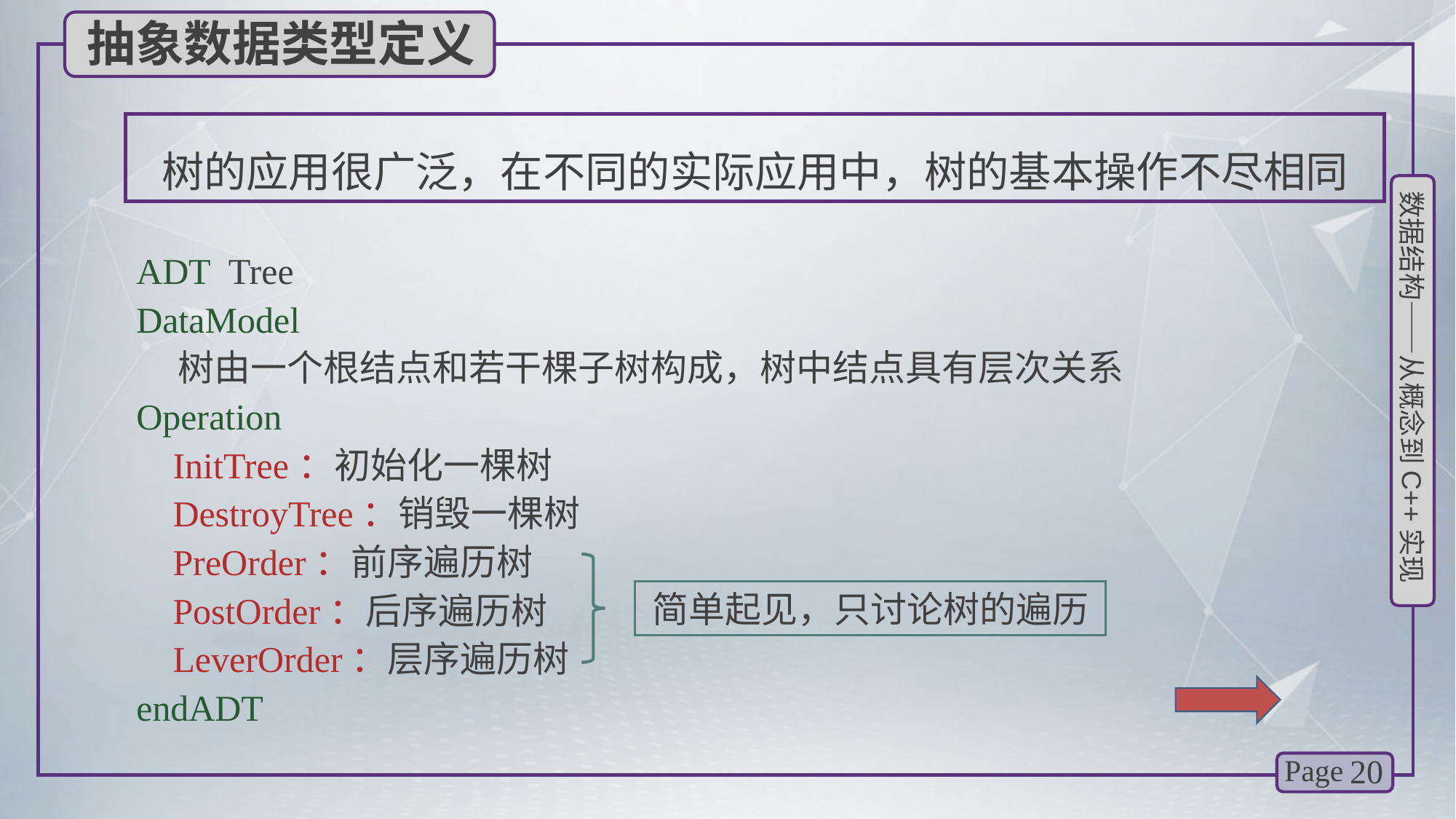

抽象数据类型定义

树的应用很广泛，在不同的实际应用中，树的基本操作不尽相同
ADT  Tree
DataModel
    树由一个根结点和若干棵子树构成，树中结点具有层次关系
Operation
    InitTree：初始化一棵树
    DestroyTree：销毁一棵树
    PreOrder：前序遍历树
    PostOrder：后序遍历树
    LeverOrder：层序遍历树
endADT

简单起见，只讨论树的遍历